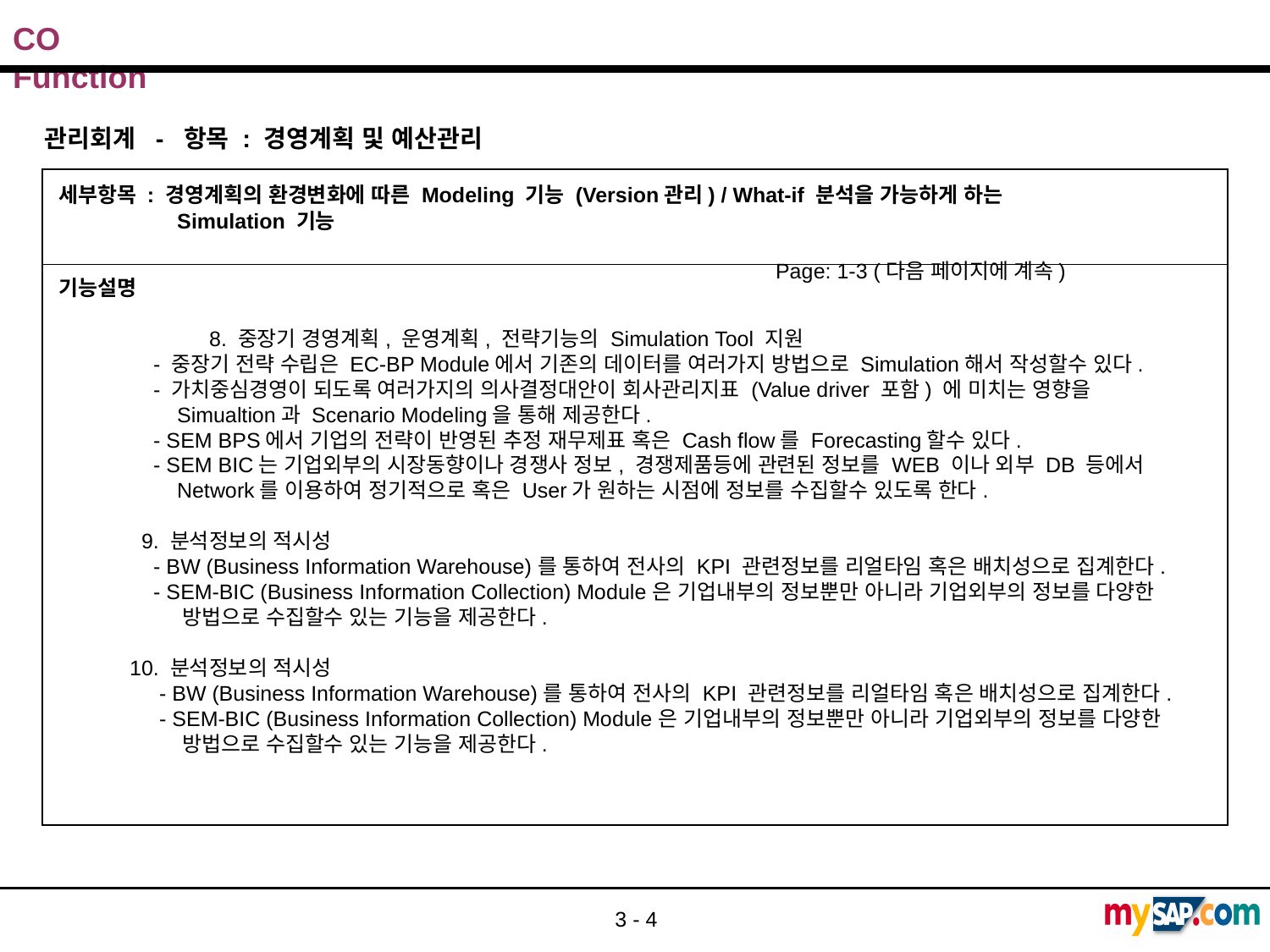

관리회계  -  항목 : 경영계획 및 예산관리

세부항목 : 경영계획의 환경변화에 따른 Modeling 기능 (Version관리) / What-if 분석을 가능하게 하는
                    Simulation 기능
                                                                                                                         Page: 1-3 (다음 페이지에 계속)
기능설명

	    8. 중장기 경영계획, 운영계획, 전략기능의 Simulation Tool 지원
                - 중장기 전략 수립은 EC-BP Module에서 기존의 데이터를 여러가지 방법으로 Simulation해서 작성할수 있다.
                - 가치중심경영이 되도록 여러가지의 의사결정대안이 회사관리지표 (Value driver 포함) 에 미치는 영향을
                    Simualtion과 Scenario Modeling을 통해 제공한다.
                - SEM BPS에서 기업의 전략이 반영된 추정 재무제표 혹은 Cash flow를 Forecasting할수 있다.
                - SEM BIC는 기업외부의 시장동향이나 경쟁사 정보, 경쟁제품등에 관련된 정보를 WEB 이나 외부 DB 등에서
                    Network를 이용하여 정기적으로 혹은 User가 원하는 시점에 정보를 수집할수 있도록 한다.

              9. 분석정보의 적시성
                - BW (Business Information Warehouse)를 통하여 전사의 KPI 관련정보를 리얼타임 혹은 배치성으로 집계한다.
                - SEM-BIC (Business Information Collection) Module은 기업내부의 정보뿐만 아니라 기업외부의 정보를 다양한
                    방법으로 수집할수 있는 기능을 제공한다.

            10. 분석정보의 적시성
                 - BW (Business Information Warehouse)를 통하여 전사의 KPI 관련정보를 리얼타임 혹은 배치성으로 집계한다.
                 - SEM-BIC (Business Information Collection) Module은 기업내부의 정보뿐만 아니라 기업외부의 정보를 다양한
                    방법으로 수집할수 있는 기능을 제공한다.